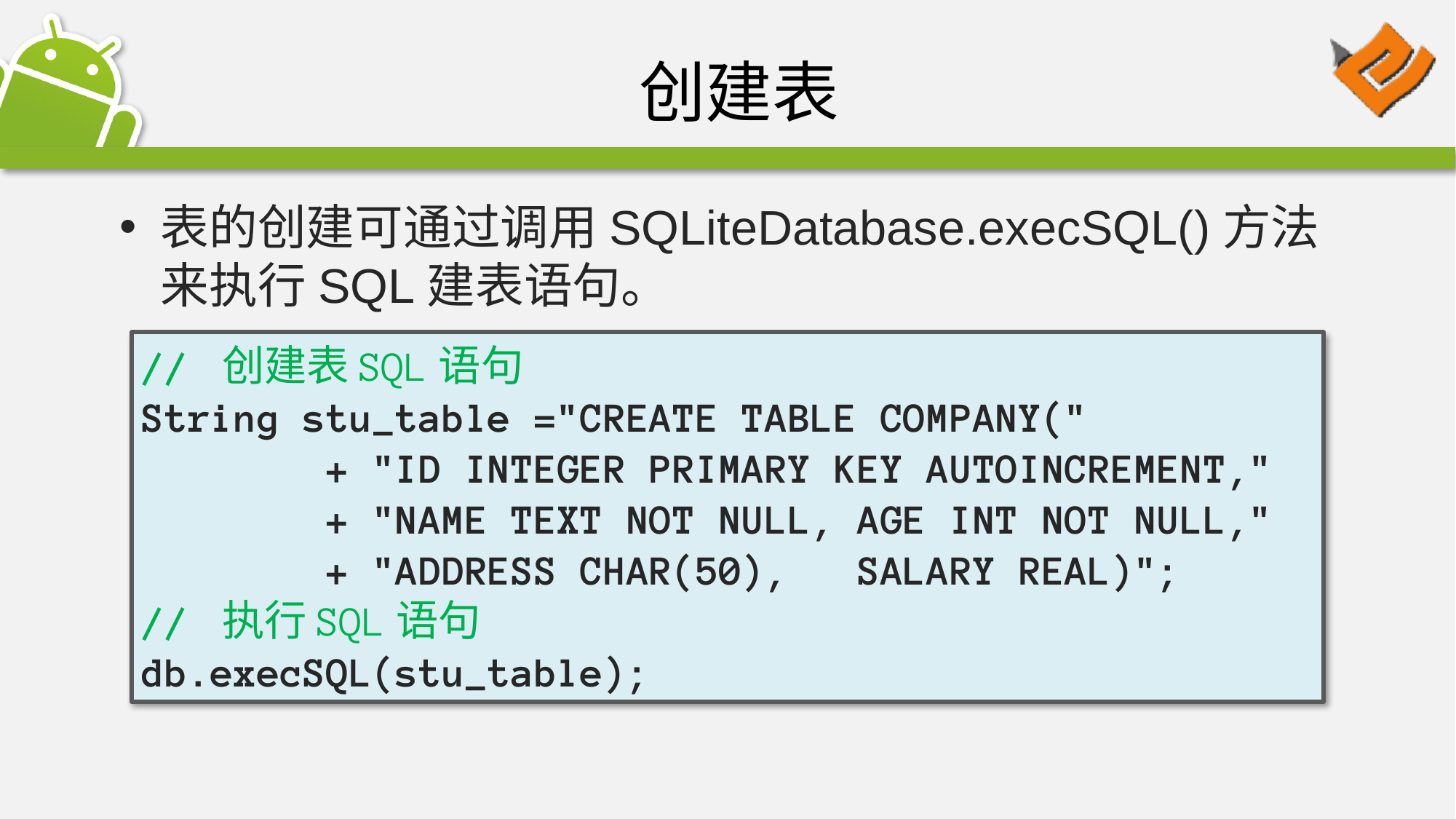

# 创建表
表的创建可通过调用SQLiteDatabase.execSQL()方法来执行SQL建表语句。
// 创建表SQL语句
String stu_table ="CREATE TABLE COMPANY("
        + "ID INTEGER PRIMARY KEY AUTOINCREMENT,"
        + "NAME TEXT NOT NULL, AGE INT NOT NULL,"
        + "ADDRESS CHAR(50),   SALARY REAL)";
// 执行SQL语句
db.execSQL(stu_table);